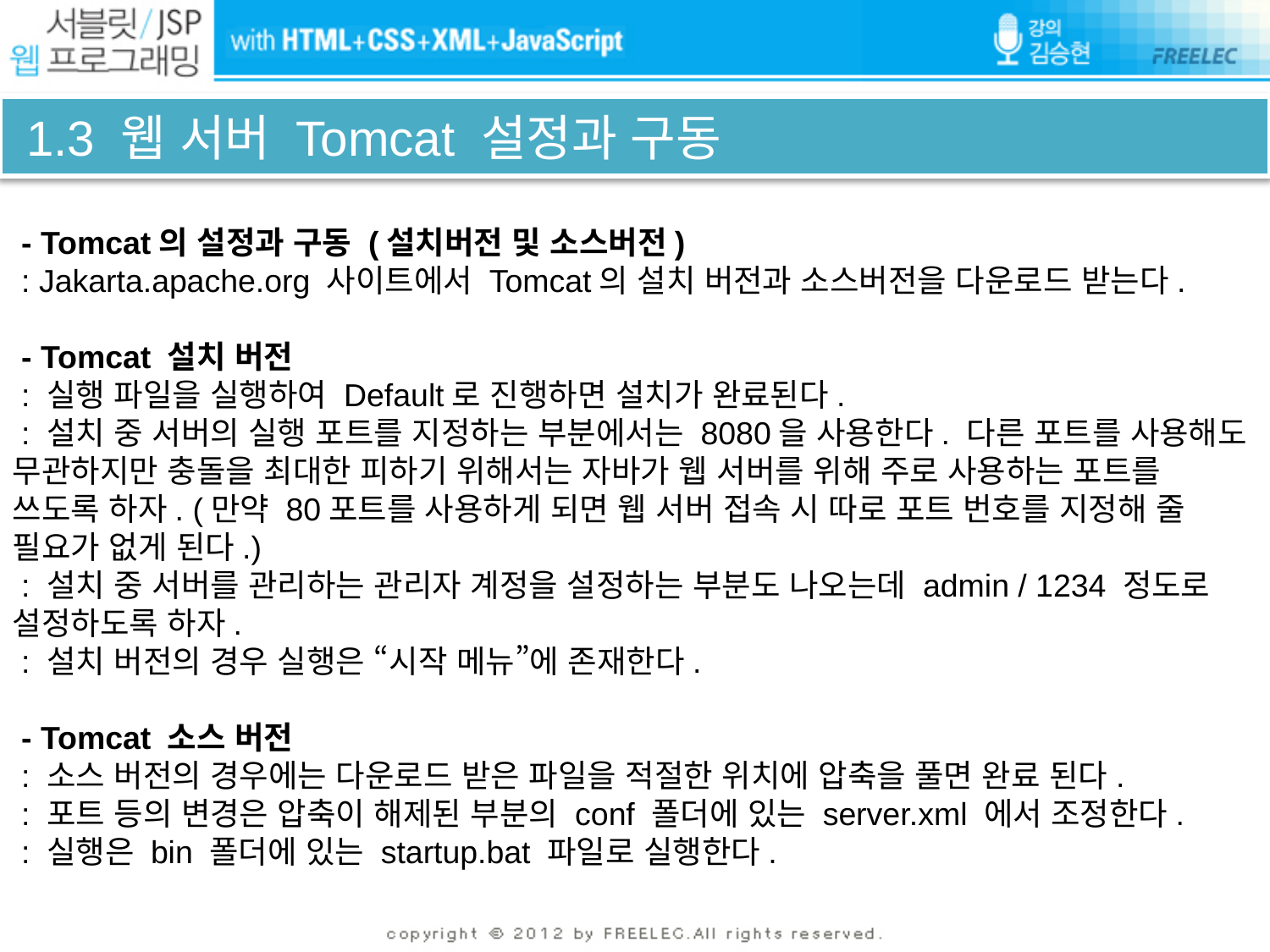

# 1.3 웹 서버 Tomcat 설정과 구동
 - Tomcat의 설정과 구동 (설치버전 및 소스버전)
 : Jakarta.apache.org 사이트에서 Tomcat의 설치 버전과 소스버전을 다운로드 받는다.

 - Tomcat 설치 버전
 : 실행 파일을 실행하여 Default로 진행하면 설치가 완료된다.
 : 설치 중 서버의 실행 포트를 지정하는 부분에서는 8080을 사용한다. 다른 포트를 사용해도 무관하지만 충돌을 최대한 피하기 위해서는 자바가 웹 서버를 위해 주로 사용하는 포트를 쓰도록 하자. (만약 80포트를 사용하게 되면 웹 서버 접속 시 따로 포트 번호를 지정해 줄 필요가 없게 된다.)
 : 설치 중 서버를 관리하는 관리자 계정을 설정하는 부분도 나오는데 admin / 1234 정도로 설정하도록 하자.
 : 설치 버전의 경우 실행은 “시작 메뉴”에 존재한다.

 - Tomcat 소스 버전
 : 소스 버전의 경우에는 다운로드 받은 파일을 적절한 위치에 압축을 풀면 완료 된다.
 : 포트 등의 변경은 압축이 해제된 부분의 conf 폴더에 있는 server.xml 에서 조정한다.
 : 실행은 bin 폴더에 있는 startup.bat 파일로 실행한다.